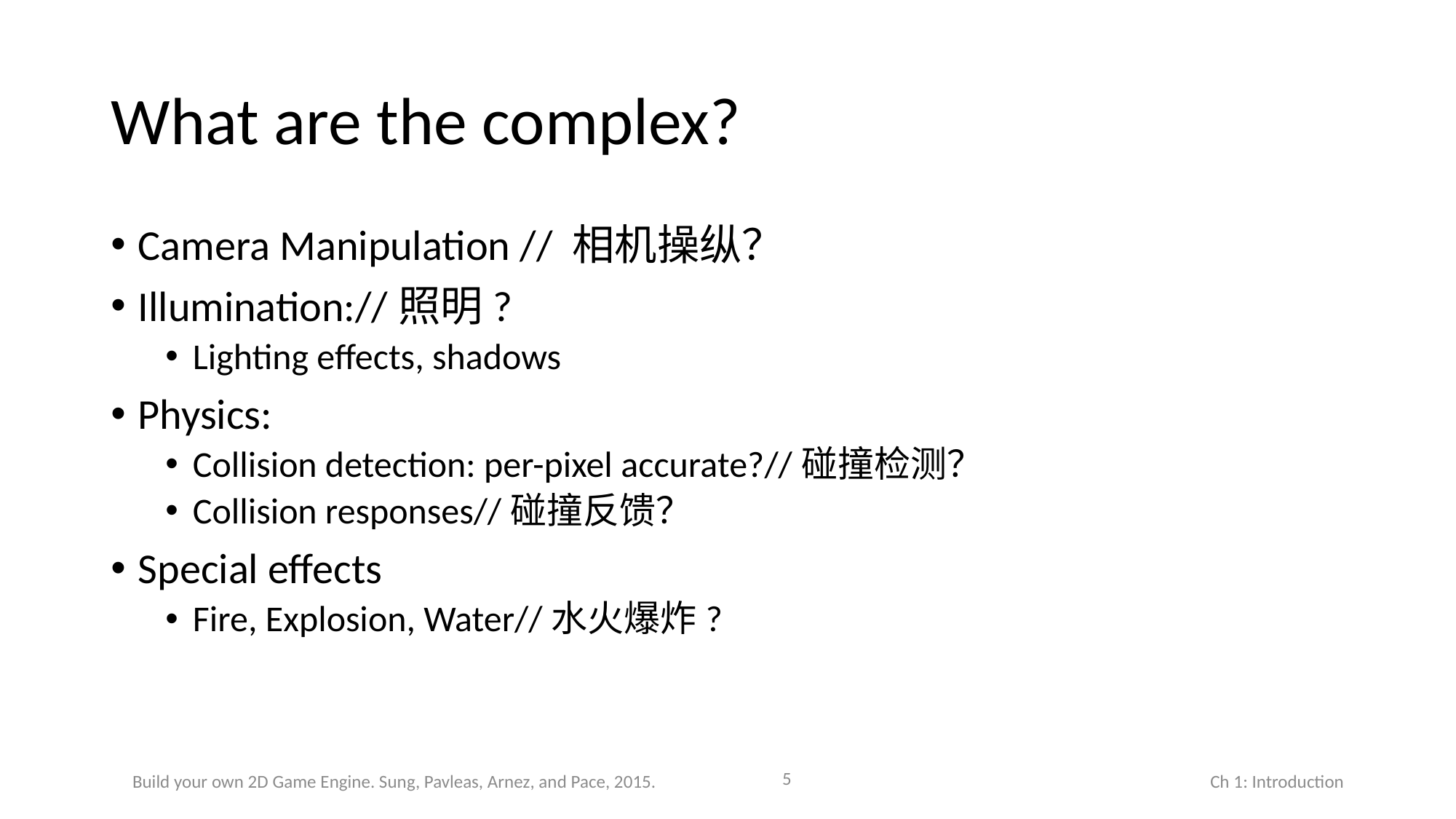

# What are the complex?
Camera Manipulation // 相机操纵？
Illumination://照明?
Lighting effects, shadows
Physics:
Collision detection: per-pixel accurate?//碰撞检测？
Collision responses//碰撞反馈？
Special effects
Fire, Explosion, Water//水火爆炸?